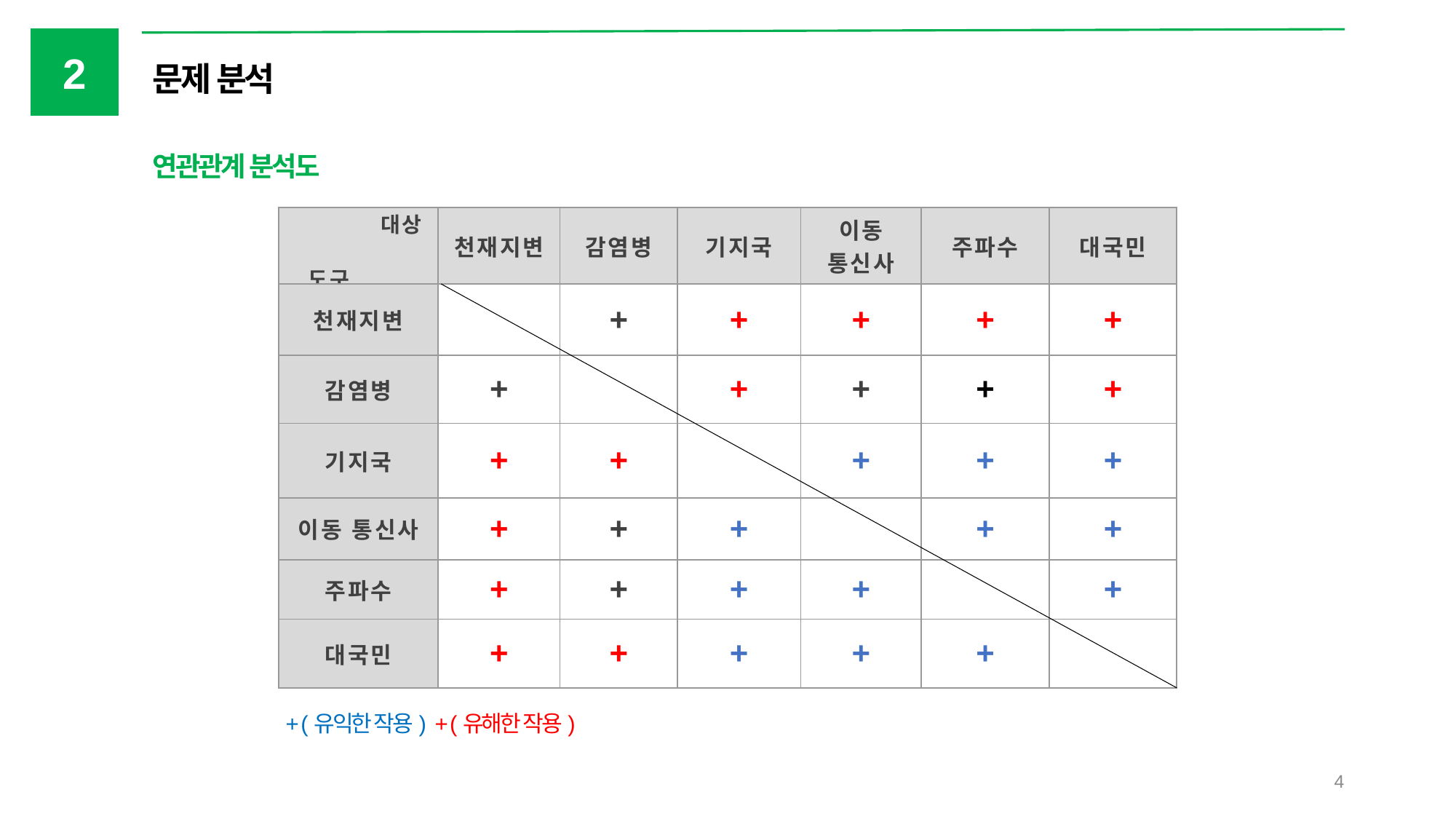

2
문제 분석
연관관계 분석도
| 대상 도구 | 천재지변 | 감염병 | 기지국 | 이동 통신사 | 주파수 | 대국민 |
| --- | --- | --- | --- | --- | --- | --- |
| 천재지변 |  | + | + | + | + | + |
| 감염병 | + |  | + | + | + | + |
| 기지국 | + | + |  | + | + | + |
| 이동 통신사 | + | + | + |  | + | + |
| 주파수 | + | + | + | + |  | + |
| 대국민 | + | + | + | + | + |  |
+ (유익한 작용)  + (유해한 작용)
4